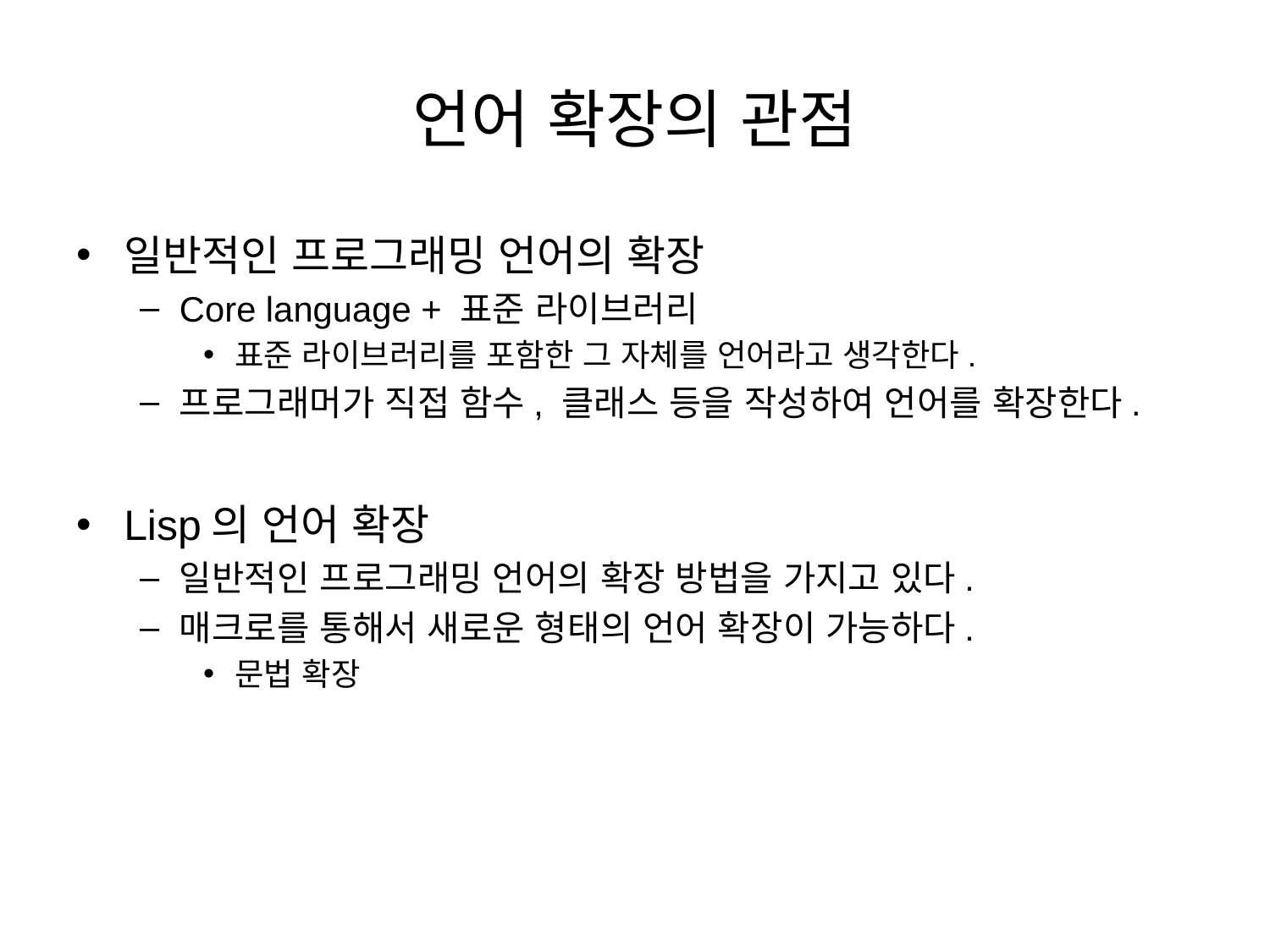

# 언어 확장의 관점
일반적인 프로그래밍 언어의 확장
Core language + 표준 라이브러리
표준 라이브러리를 포함한 그 자체를 언어라고 생각한다.
프로그래머가 직접 함수, 클래스 등을 작성하여 언어를 확장한다.

Lisp의 언어 확장
일반적인 프로그래밍 언어의 확장 방법을 가지고 있다.
매크로를 통해서 새로운 형태의 언어 확장이 가능하다.
문법 확장